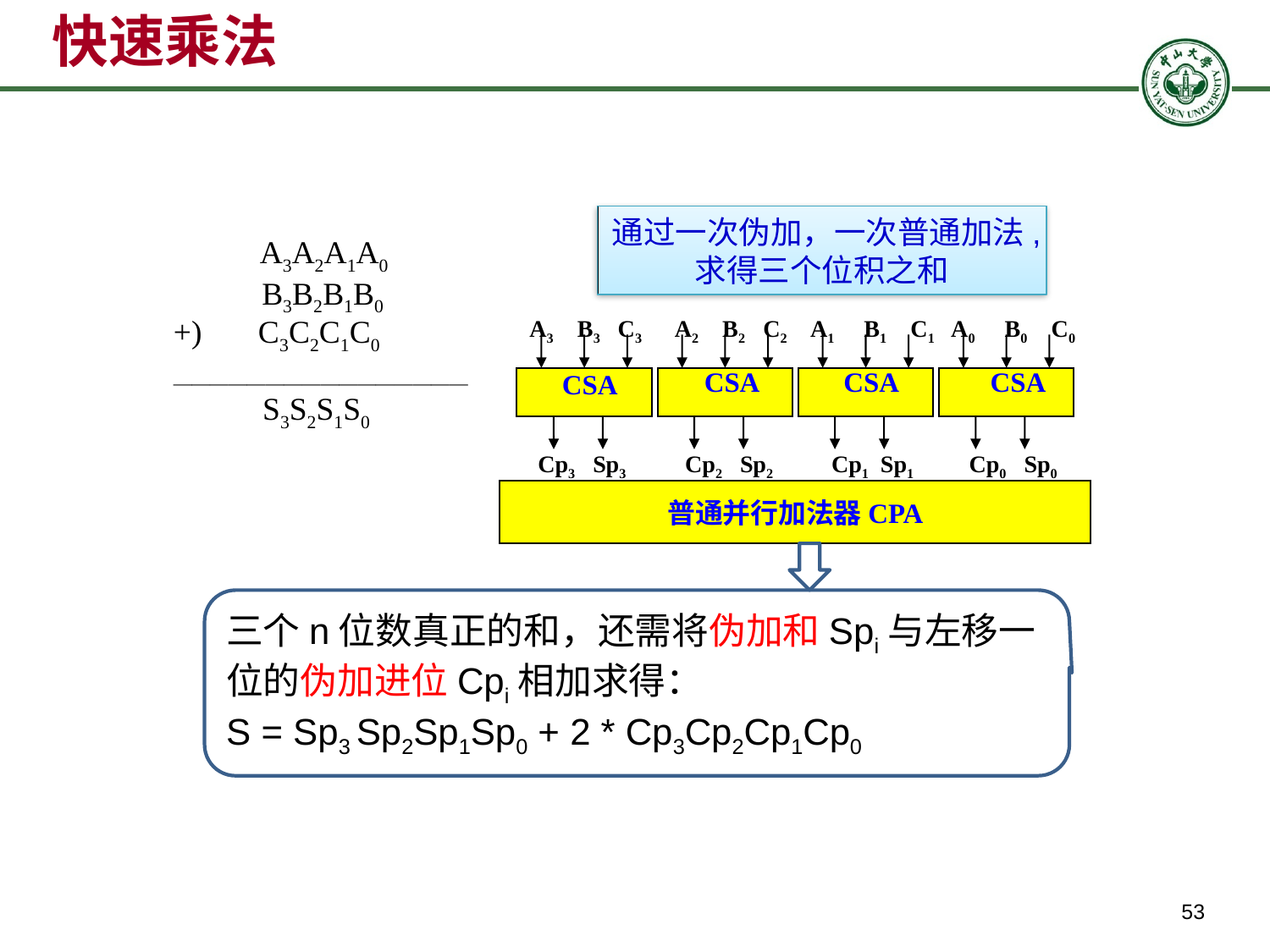

# 快速乘法
通过一次伪加，一次普通加法,求得三个位积之和
	         A3A2A1A0
           B3B2B1B0
+)       C3C2C1C0
————————————————
　　　　  S3S2S1S0
A3    B3   C3

CSA

Cp3   Sp3
A2    B2   C2

CSA

Cp2   Sp2
A1     B1    C1

CSA

Cp1  Sp1
A0     B0    C0

CSA

Cp0   Sp0
普通并行加法器CPA

三个n位数真正的和，还需将伪加和Spi与左移一位的伪加进位Cpi相加求得：
S = Sp3 Sp2Sp1Sp0 + 2 * Cp3Cp2Cp1Cp0